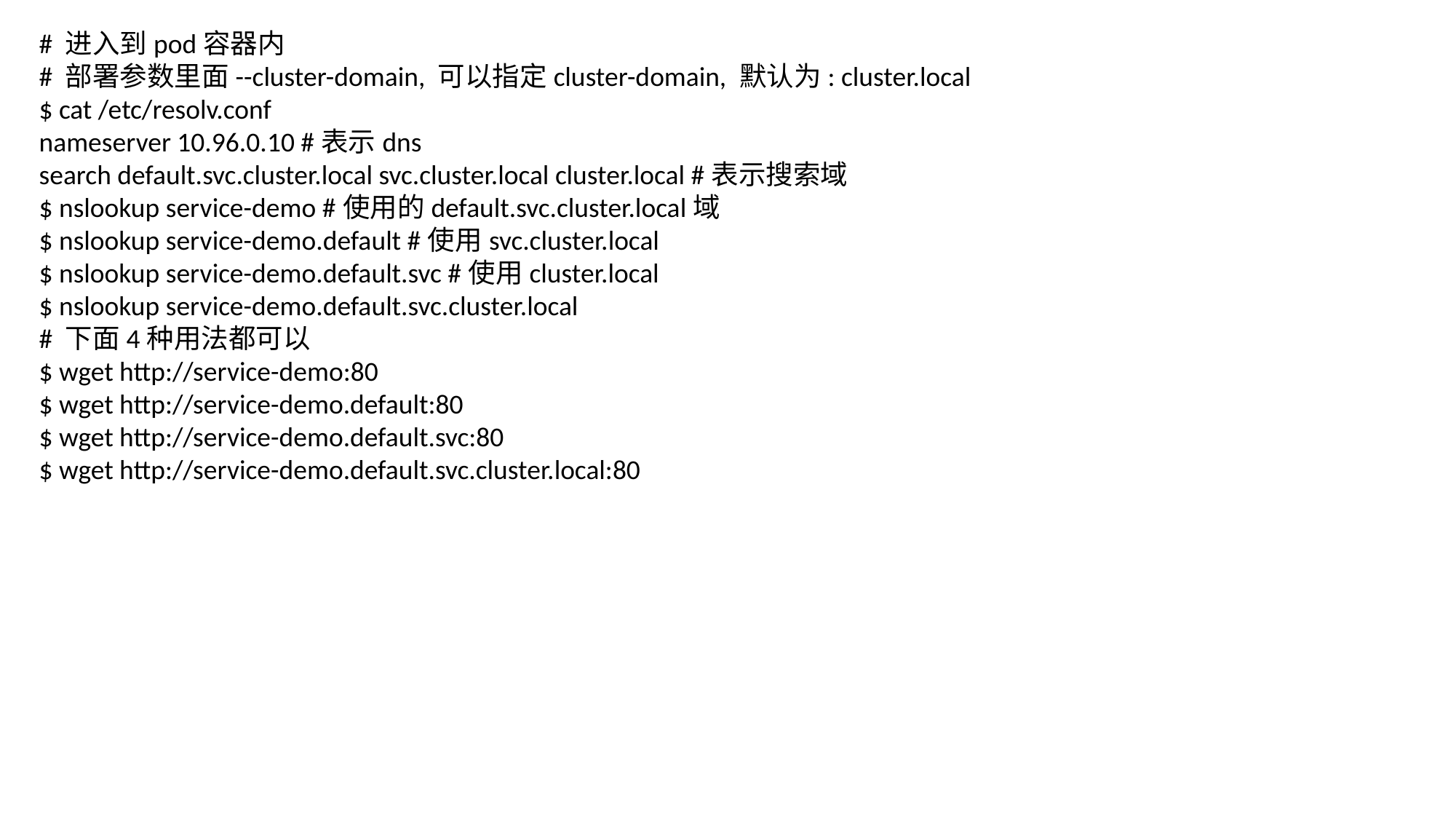

# 进入到pod容器内
# 部署参数里面--cluster-domain, 可以指定cluster-domain, 默认为: cluster.local
$ cat /etc/resolv.conf
nameserver 10.96.0.10 #表示dns
search default.svc.cluster.local svc.cluster.local cluster.local #表示搜索域
$ nslookup service-demo #使用的default.svc.cluster.local域
$ nslookup service-demo.default #使用svc.cluster.local
$ nslookup service-demo.default.svc #使用cluster.local
$ nslookup service-demo.default.svc.cluster.local
# 下面4种用法都可以
$ wget http://service-demo:80
$ wget http://service-demo.default:80
$ wget http://service-demo.default.svc:80
$ wget http://service-demo.default.svc.cluster.local:80